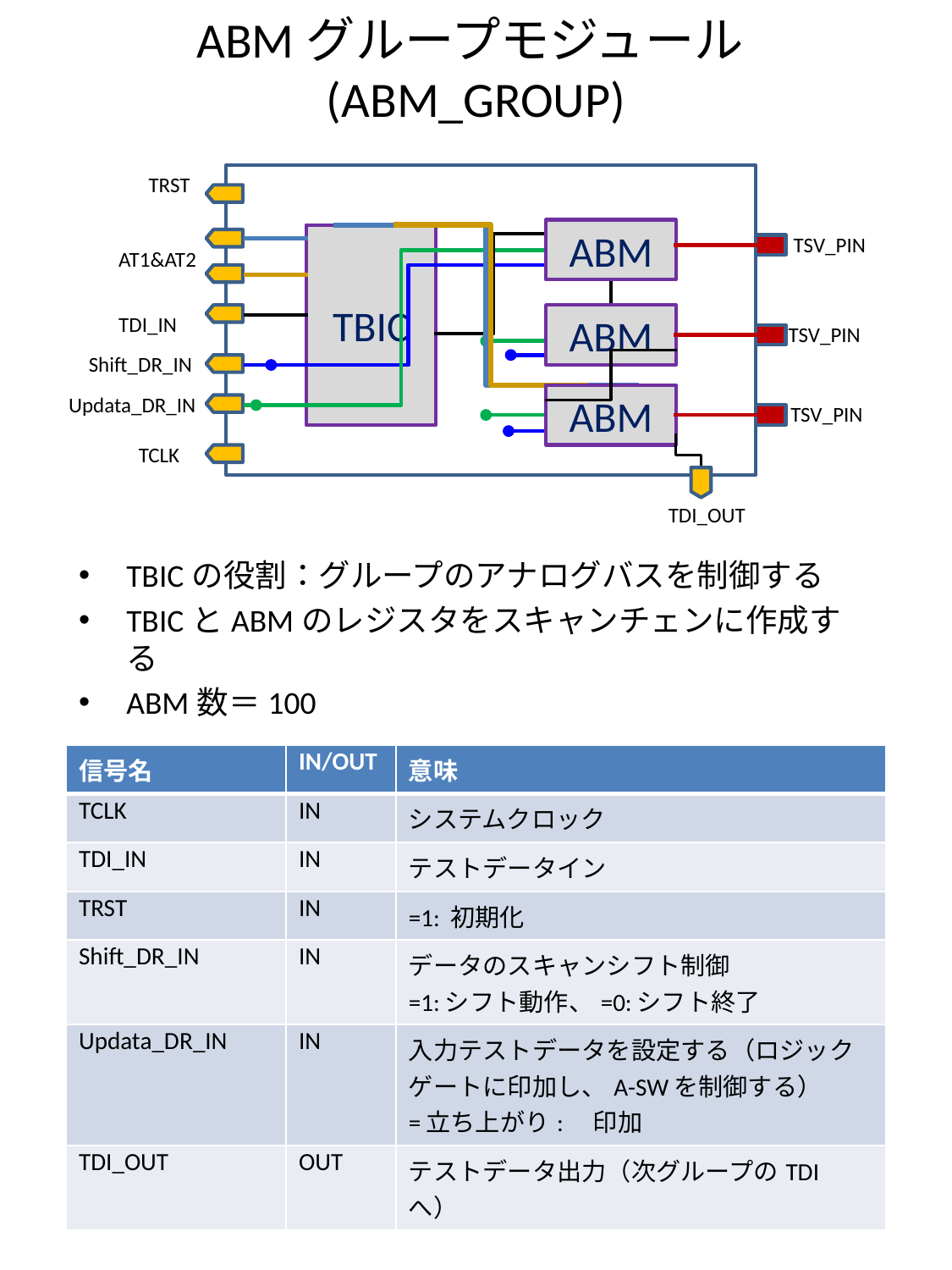

# ABMグループモジュール(ABM_GROUP)

TBICの役割：グループのアナログバスを制御する
TBICとABMのレジスタをスキャンチェンに作成する
ABM数＝100

ABM

TBIC

AT1&AT2

TDI_IN
ABM

Shift_DR_IN

Updata_DR_IN
ABM

TDI_OUT
TRST

TCLK

TSV_PIN
TSV_PIN
TSV_PIN
| 信号名 | IN/OUT | 意味 |
| --- | --- | --- |
| TCLK | IN | システムクロック |
| TDI\_IN | IN | テストデータイン |
| TRST | IN | =1: 初期化 |
| Shift\_DR\_IN | IN | データのスキャンシフト制御 =1:シフト動作、=0:シフト終了 |
| Updata\_DR\_IN | IN | 入力テストデータを設定する（ロジックゲートに印加し、A-SWを制御する） =立ち上がり:　印加 |
| TDI\_OUT | OUT | テストデータ出力（次グループのTDIへ） |